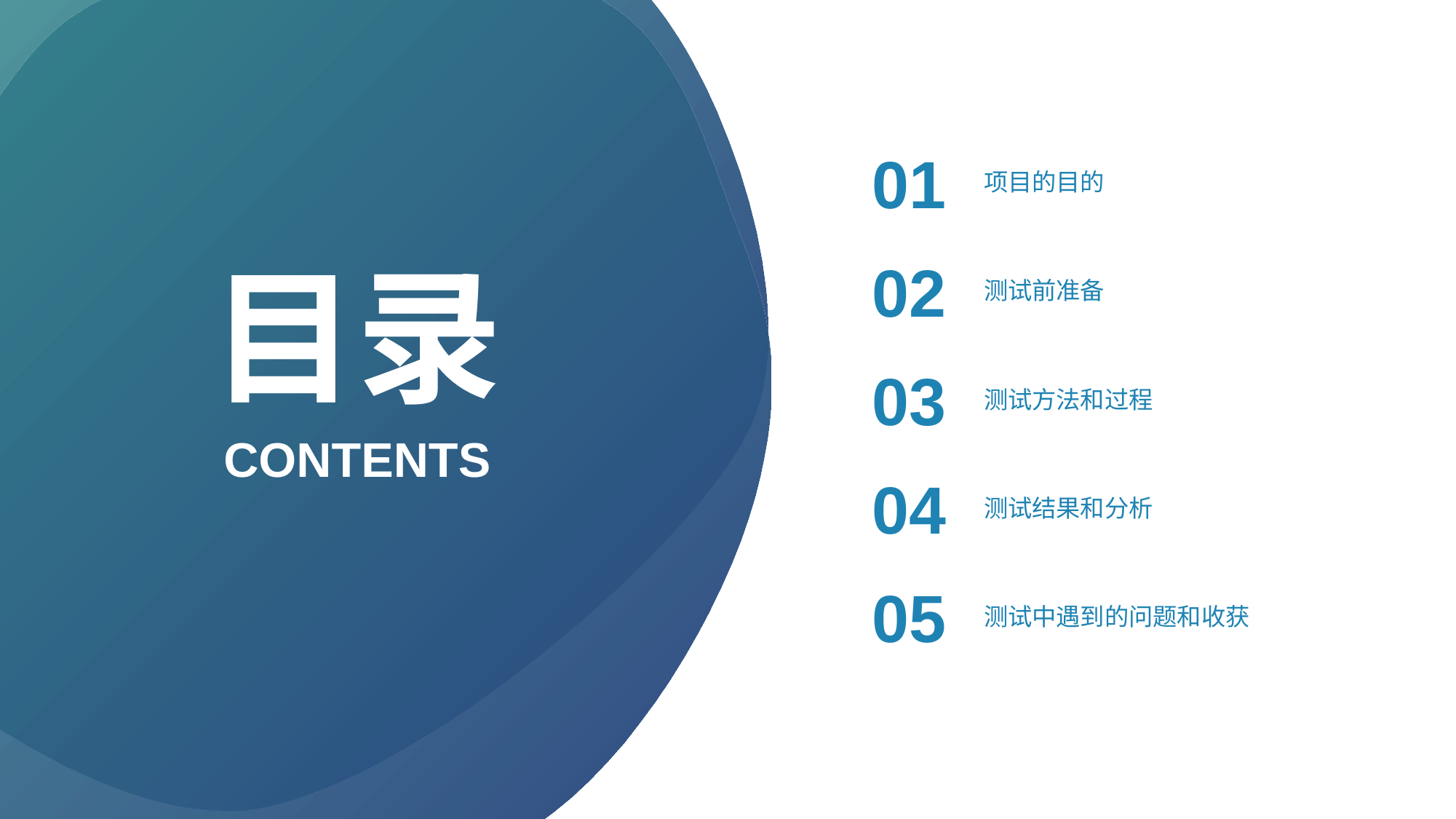

01
项目的目的
目录
02
测试前准备
03
测试方法和过程
CONTENTS
04
测试结果和分析
05
测试中遇到的问题和收获